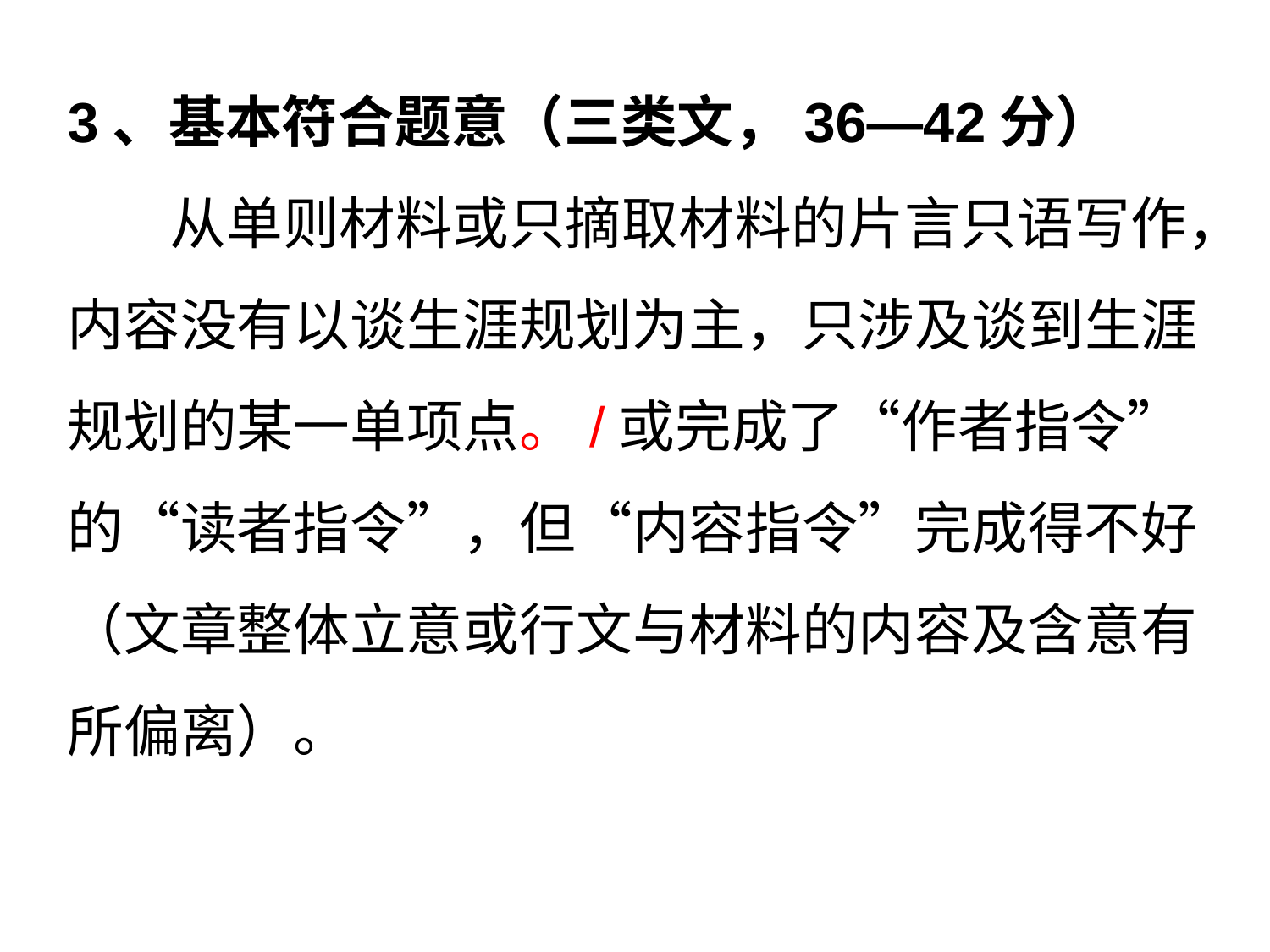

3、基本符合题意（三类文，36—42分）
       从单则材料或只摘取材料的片言只语写作，内容没有以谈生涯规划为主，只涉及谈到生涯规划的某一单项点。/或完成了“作者指令”的“读者指令”，但“内容指令”完成得不好（文章整体立意或行文与材料的内容及含意有所偏离）。